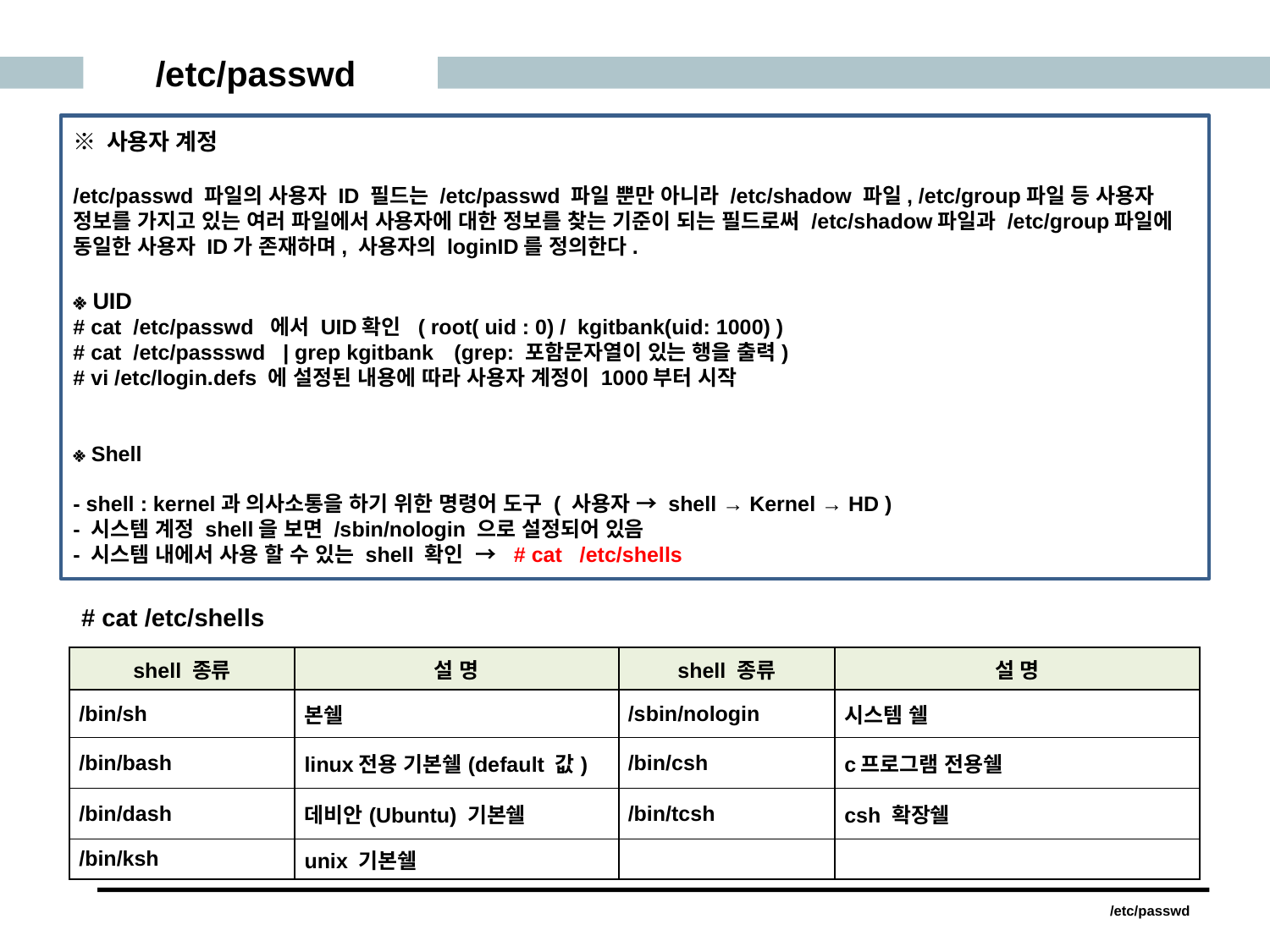

/etc/passwd

※ 사용자 계정

/etc/passwd 파일의 사용자 ID 필드는 /etc/passwd 파일 뿐만 아니라 /etc/shadow 파일, /etc/group파일 등 사용자 정보를 가지고 있는 여러 파일에서 사용자에 대한 정보를 찾는 기준이 되는 필드로써 /etc/shadow파일과 /etc/group파일에 동일한 사용자 ID가 존재하며, 사용자의 loginID를 정의한다.

※ UID
# cat  /etc/passwd  에서 UID확인  ( root( uid : 0) /  kgitbank(uid: 1000) )
# cat  /etc/passswd   | grep kgitbank	(grep: 포함문자열이 있는 행을 출력)
# vi /etc/login.defs 에 설정된 내용에 따라 사용자 계정이 1000부터 시작
※ Shell

- shell : kernel과 의사소통을 하기 위한 명령어 도구 ( 사용자 → shell → Kernel → HD )
- 시스템 계정 shell을 보면 /sbin/nologin 으로 설정되어 있음
- 시스템 내에서 사용 할 수 있는 shell 확인  →  # cat   /etc/shells
# cat /etc/shells
| shell 종류 | 설 명 | shell 종류 | 설 명 |
| --- | --- | --- | --- |
| /bin/sh | 본쉘 | /sbin/nologin | 시스템 쉘 |
| /bin/bash | linux전용 기본쉘(default 값) | /bin/csh | c프로그램 전용쉘 |
| /bin/dash | 데비안(Ubuntu) 기본쉘 | /bin/tcsh | csh 확장쉘 |
| /bin/ksh | unix 기본쉘 |  |  |

/etc/passwd